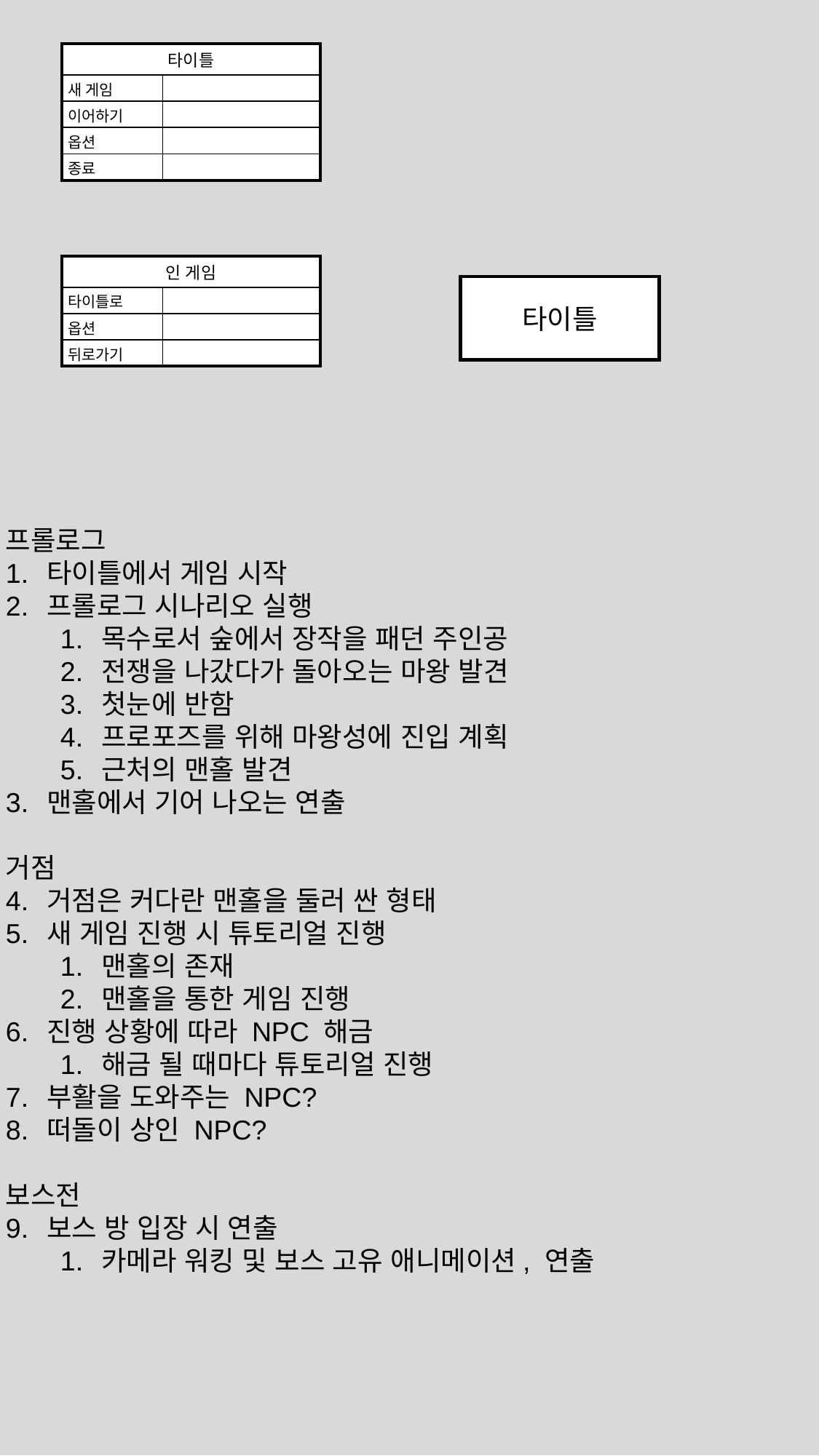

| 타이틀 |  |
| --- | --- |
| 새 게임 |  |
| 이어하기 |  |
| 옵션 |  |
| 종료 |  |
| 인 게임 |  |
| --- | --- |
| 타이틀로 |  |
| 옵션 |  |
| 뒤로가기 |  |
타이틀
프롤로그
타이틀에서 게임 시작
프롤로그 시나리오 실행
목수로서 숲에서 장작을 패던 주인공
전쟁을 나갔다가 돌아오는 마왕 발견
첫눈에 반함
프로포즈를 위해 마왕성에 진입 계획
근처의 맨홀 발견
맨홀에서 기어 나오는 연출

거점
거점은 커다란 맨홀을 둘러 싼 형태
새 게임 진행 시 튜토리얼 진행
맨홀의 존재
맨홀을 통한 게임 진행
진행 상황에 따라 NPC 해금
해금 될 때마다 튜토리얼 진행
부활을 도와주는 NPC?
떠돌이 상인 NPC?

보스전
보스 방 입장 시 연출
카메라 워킹 및 보스 고유 애니메이션, 연출